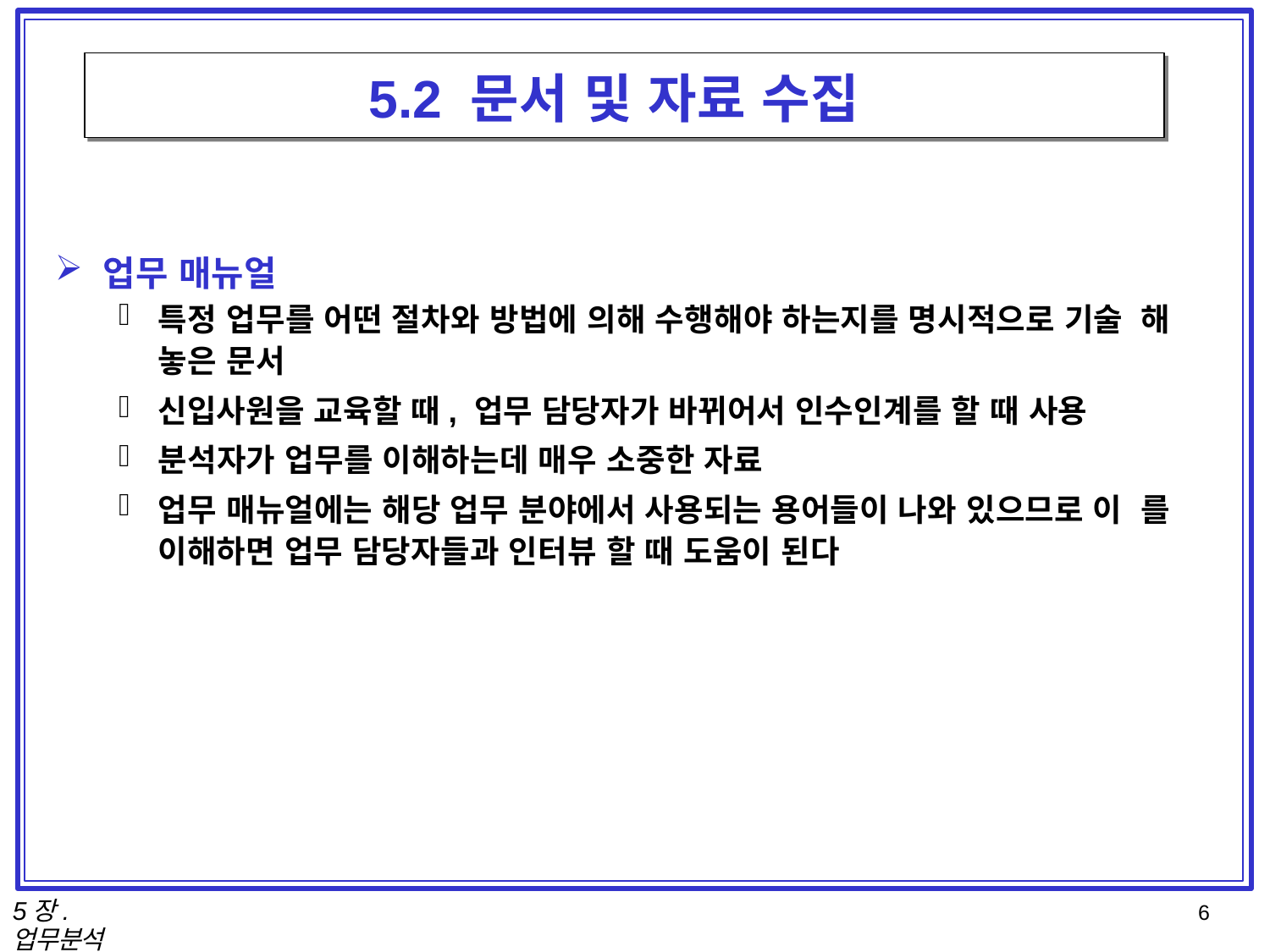

# 5.2 문서 및 자료 수집
업무 매뉴얼
특정 업무를 어떤 절차와 방법에 의해 수행해야 하는지를 명시적으로 기술  해 놓은 문서
신입사원을 교육할 때, 업무 담당자가 바뀌어서 인수인계를 할 때 사용
분석자가 업무를 이해하는데 매우 소중한 자료
업무 매뉴얼에는 해당 업무 분야에서 사용되는 용어들이 나와 있으므로 이  를 이해하면 업무 담당자들과 인터뷰 할 때 도움이 된다
5장. 업무분석
6